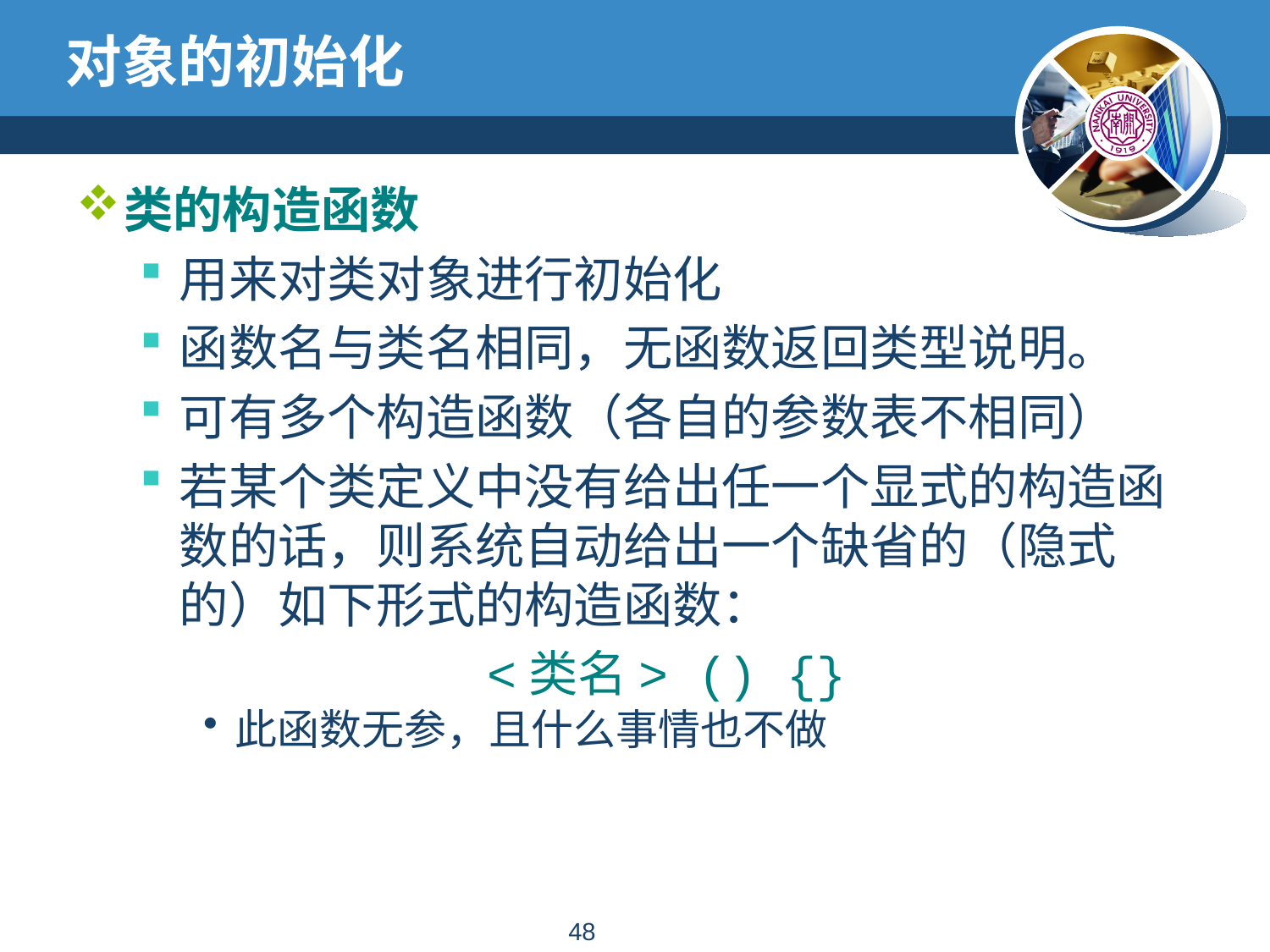

# 对象的初始化
类的构造函数
用来对类对象进行初始化
函数名与类名相同，无函数返回类型说明。
可有多个构造函数（各自的参数表不相同）
若某个类定义中没有给出任一个显式的构造函数的话，则系统自动给出一个缺省的（隐式的）如下形式的构造函数：
<类名> () {}
此函数无参，且什么事情也不做
48